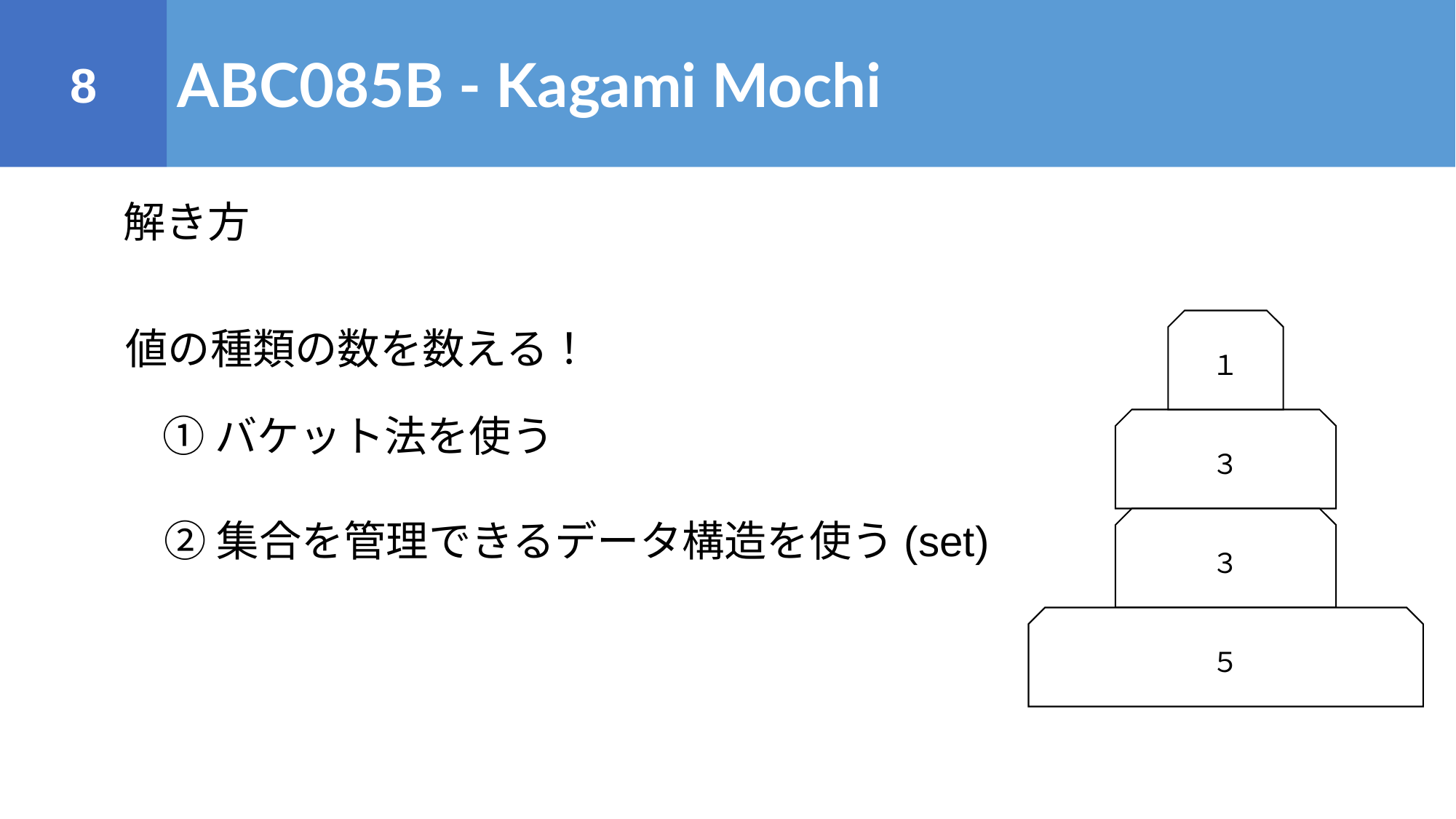

8
ABC085B - Kagami Mochi
解き方
１
値の種類の数を数える！
①バケット法を使う
３
②集合を管理できるデータ構造を使う(set)
３
５